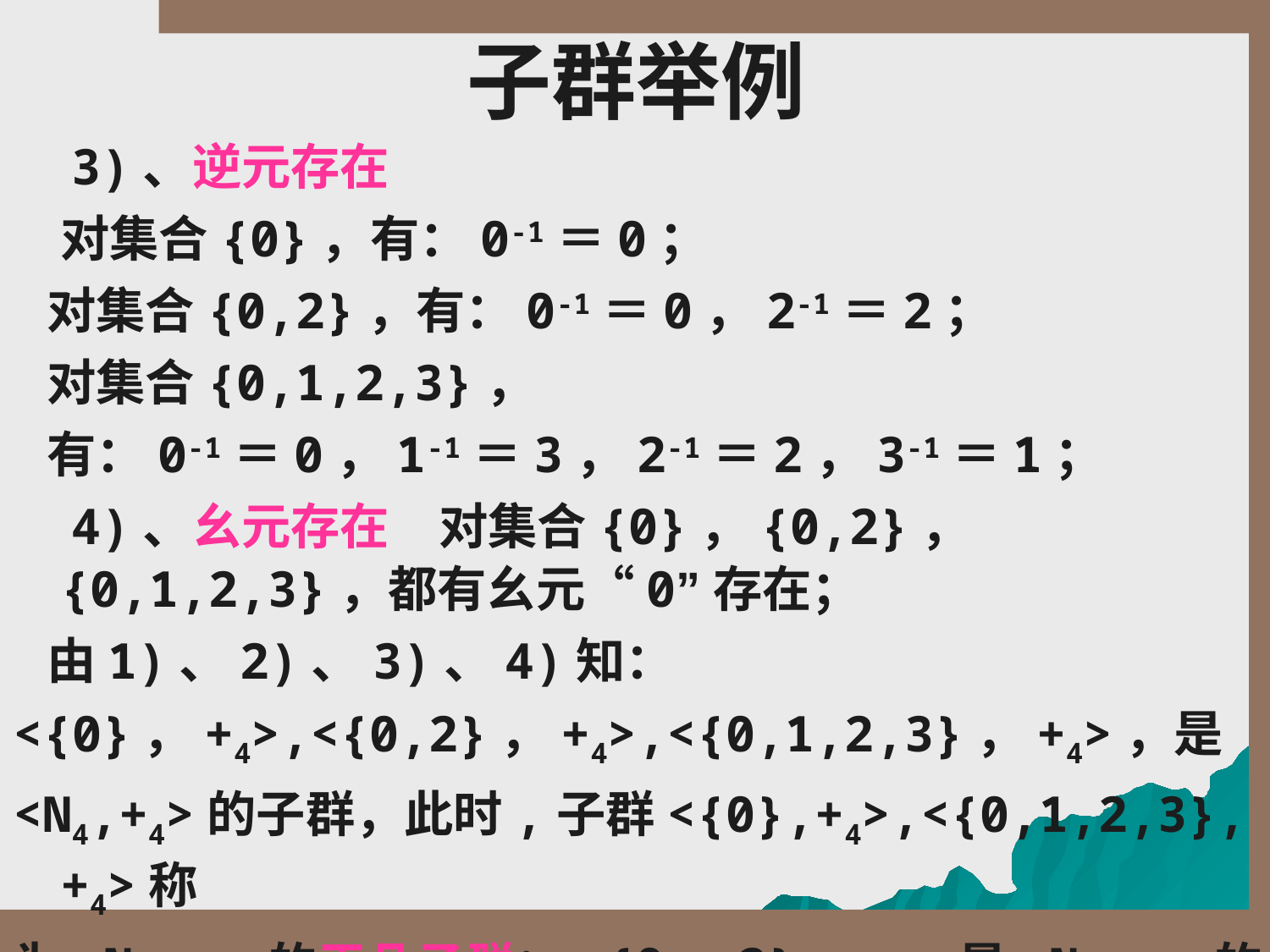

# 子群举例
  3)、逆元存在：
	对集合{0}，有：0-1＝0；
  对集合{0,2}，有：0-1＝0，2-1＝2；
  对集合{0,1,2,3}，
  有：0-1＝0，1-1＝3，2-1＝2，3-1＝1；
  4)、幺元存在：对集合{0}，{0,2}，{0,1,2,3}，都有幺元“0”存在；
  由1)、2)、3)、4)知：
<{0}，+4>,<{0,2}，+4>,<{0,1,2,3}，+4>，是
<N4,+4>的子群，此时,子群<{0},+4>,<{0,1,2,3},+4>称
为<N4,+4>的平凡子群；<{0，2}，+4>是<N4,+4>的真子群。
67